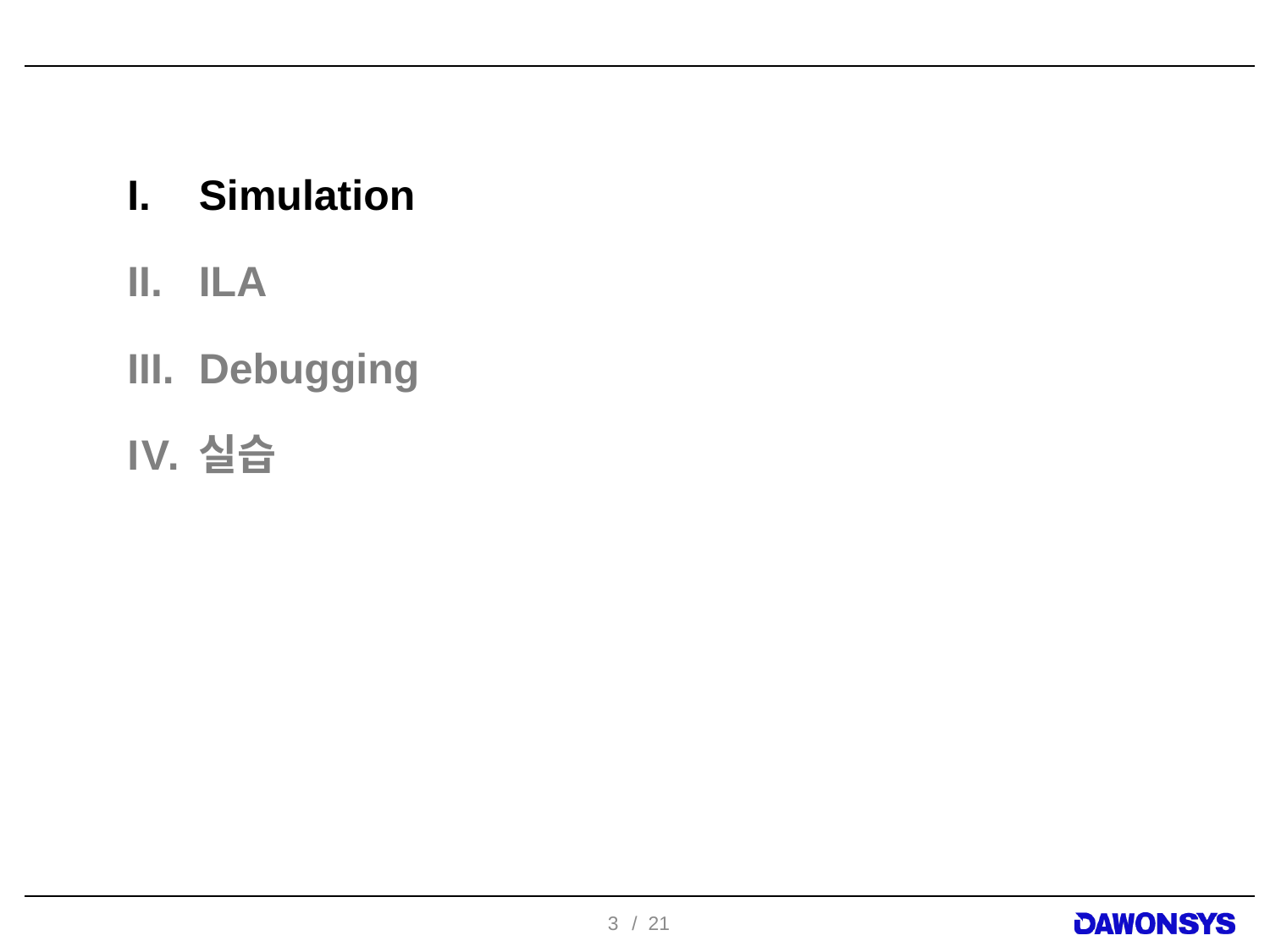

Simulation
ILA
Debugging
실습
3
/  21